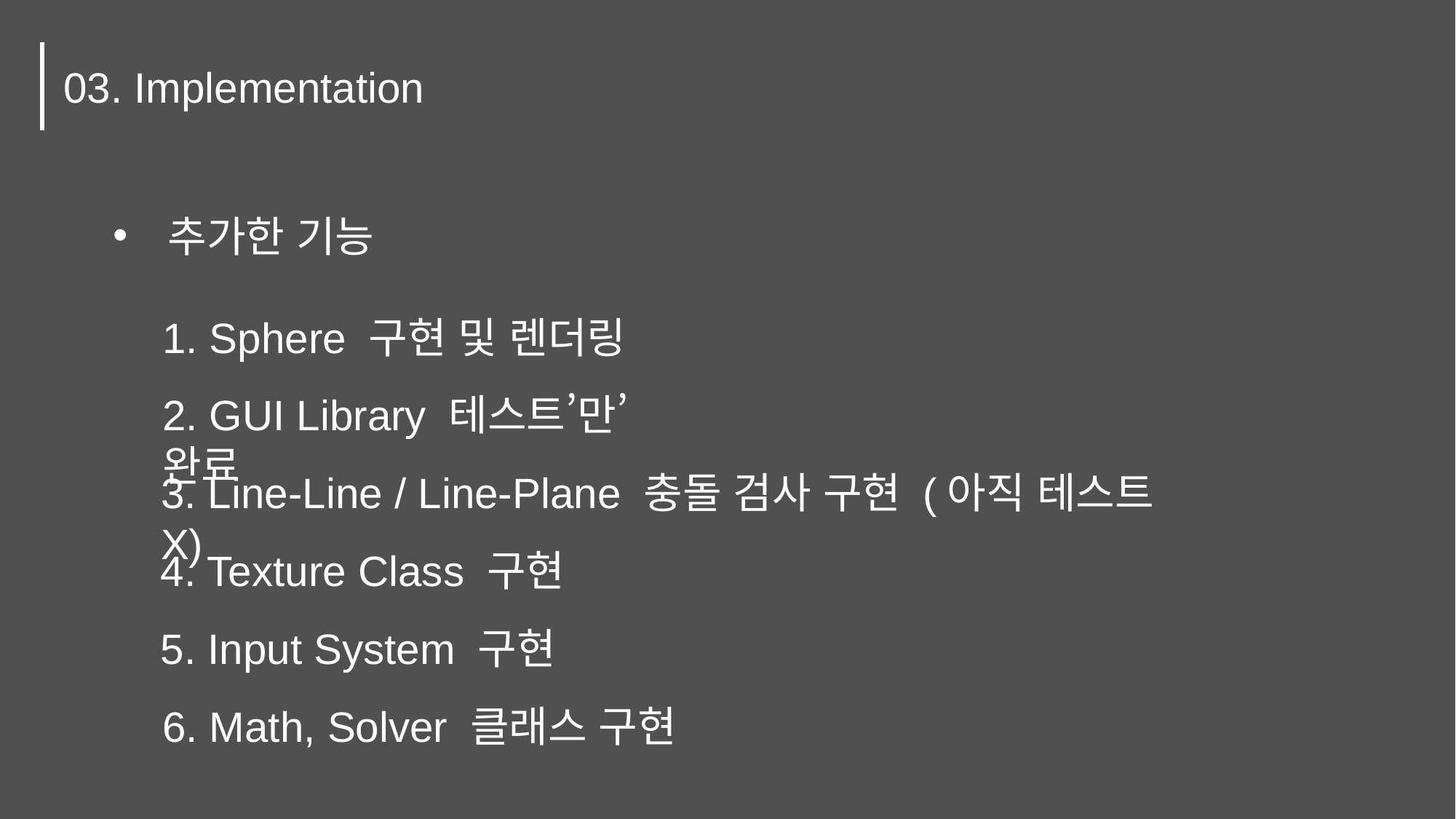

03. Implementation
추가한 기능
1. Sphere 구현 및 렌더링
2. GUI Library 테스트’만’ 완료
3. Line-Line / Line-Plane 충돌 검사 구현 (아직 테스트 X)
4. Texture Class 구현
5. Input System 구현
6. Math, Solver 클래스 구현